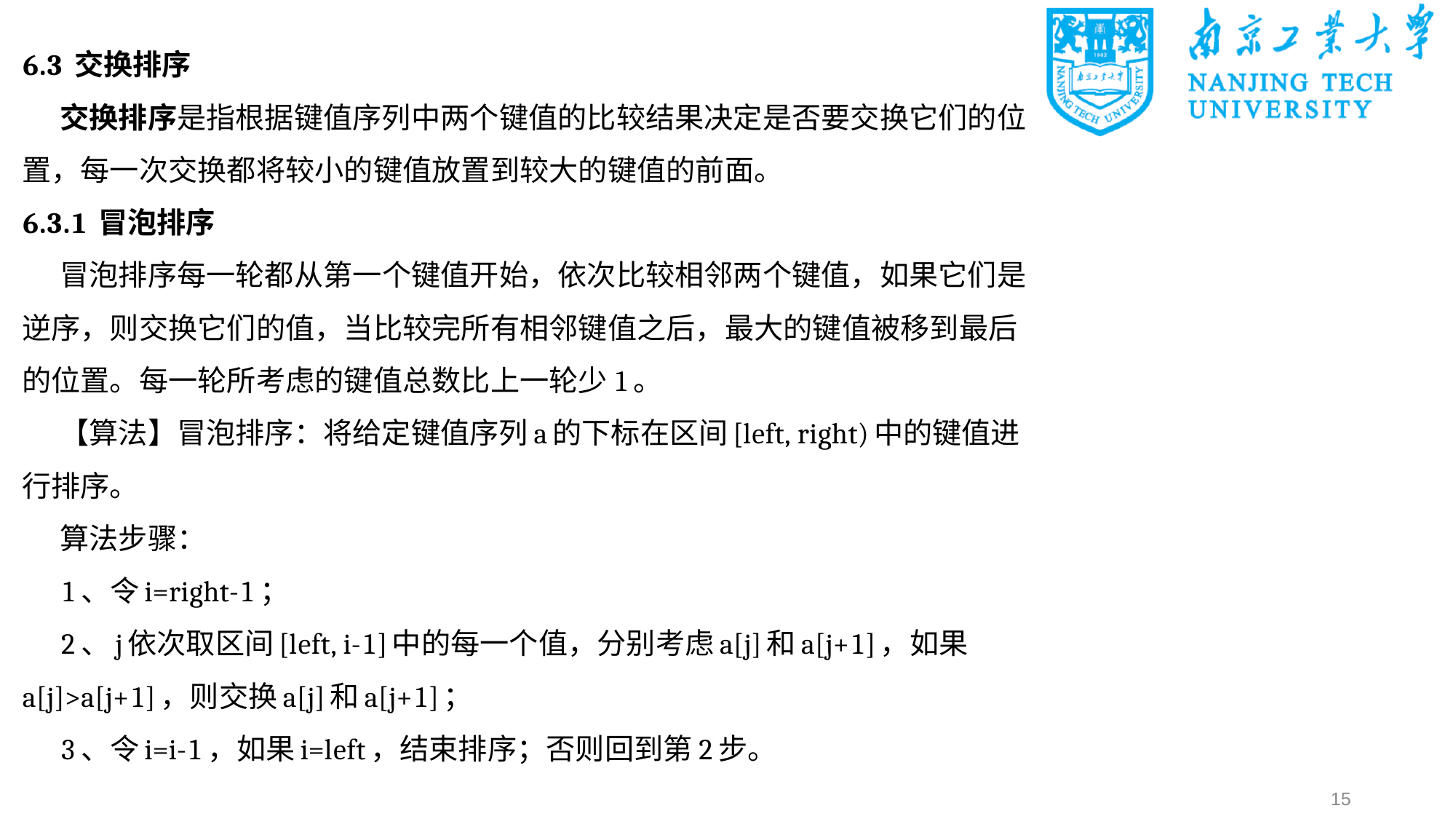

6.3 交换排序
交换排序是指根据键值序列中两个键值的比较结果决定是否要交换它们的位置，每一次交换都将较小的键值放置到较大的键值的前面。
6.3.1 冒泡排序
冒泡排序每一轮都从第一个键值开始，依次比较相邻两个键值，如果它们是逆序，则交换它们的值，当比较完所有相邻键值之后，最大的键值被移到最后的位置。每一轮所考虑的键值总数比上一轮少1。
【算法】冒泡排序：将给定键值序列a的下标在区间[left, right)中的键值进行排序。
算法步骤：
1、令i=right-1；
2、j依次取区间[left, i-1]中的每一个值，分别考虑a[j]和a[j+1]，如果a[j]>a[j+1]，则交换a[j]和a[j+1]；
3、令i=i-1，如果i=left，结束排序；否则回到第2步。

15